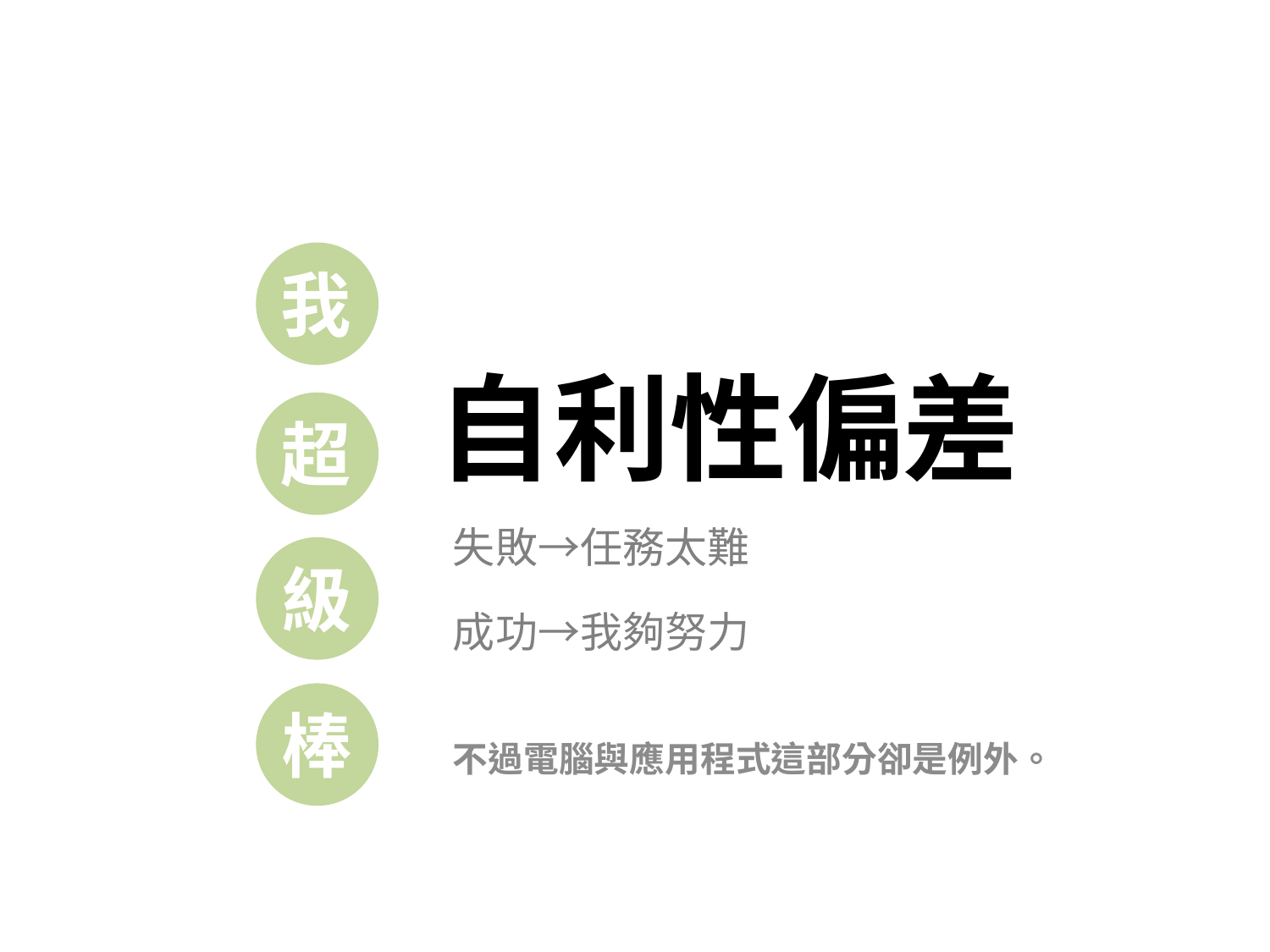

我
# 自利性偏差

超
失敗→任務太難
成功→我夠努力

級

不過電腦與應用程式這部分卻是例外。

棒